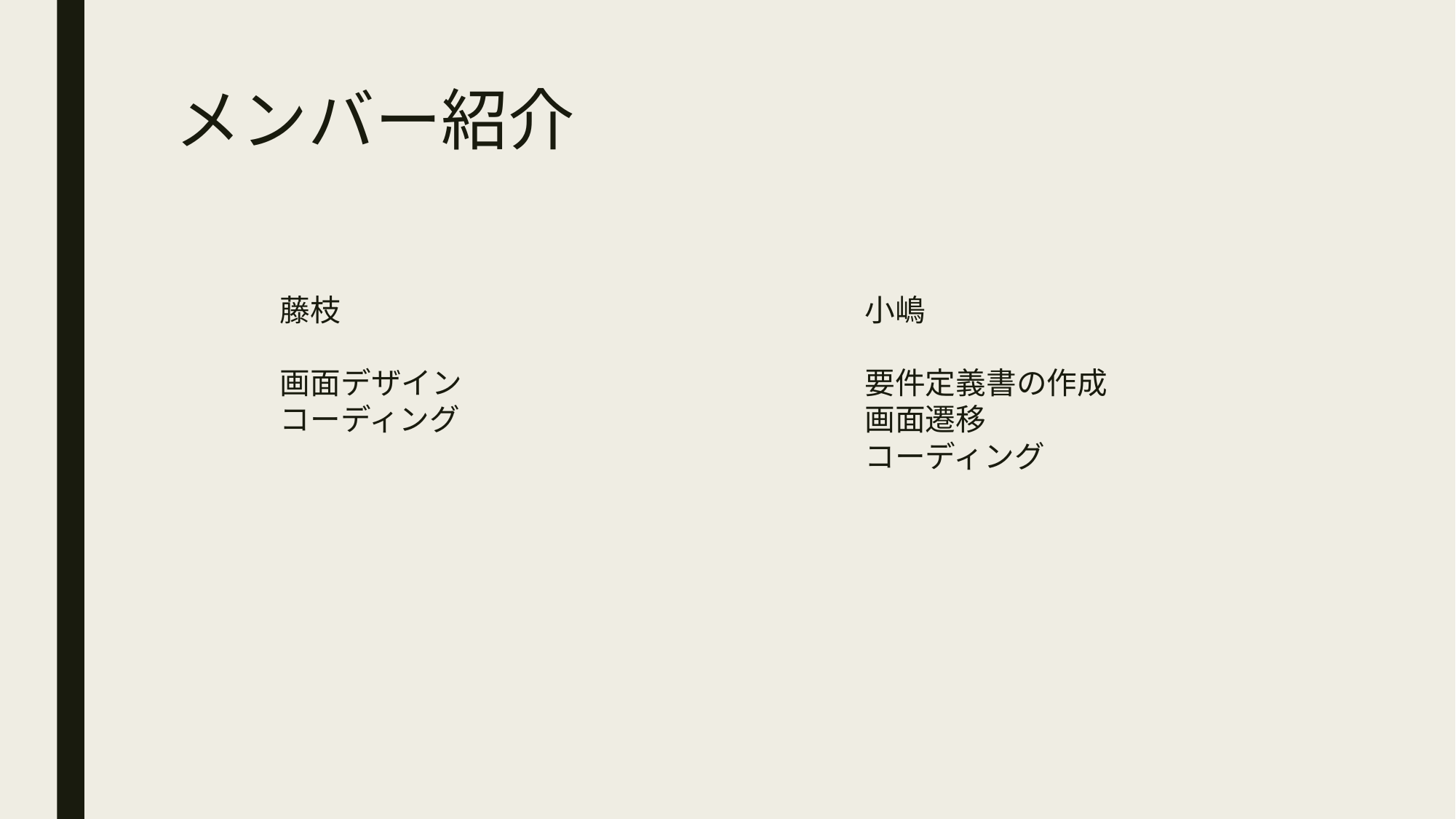

# メンバー紹介
藤枝

画面デザイン
コーディング

小嶋

要件定義書の作成
画面遷移
コーディング